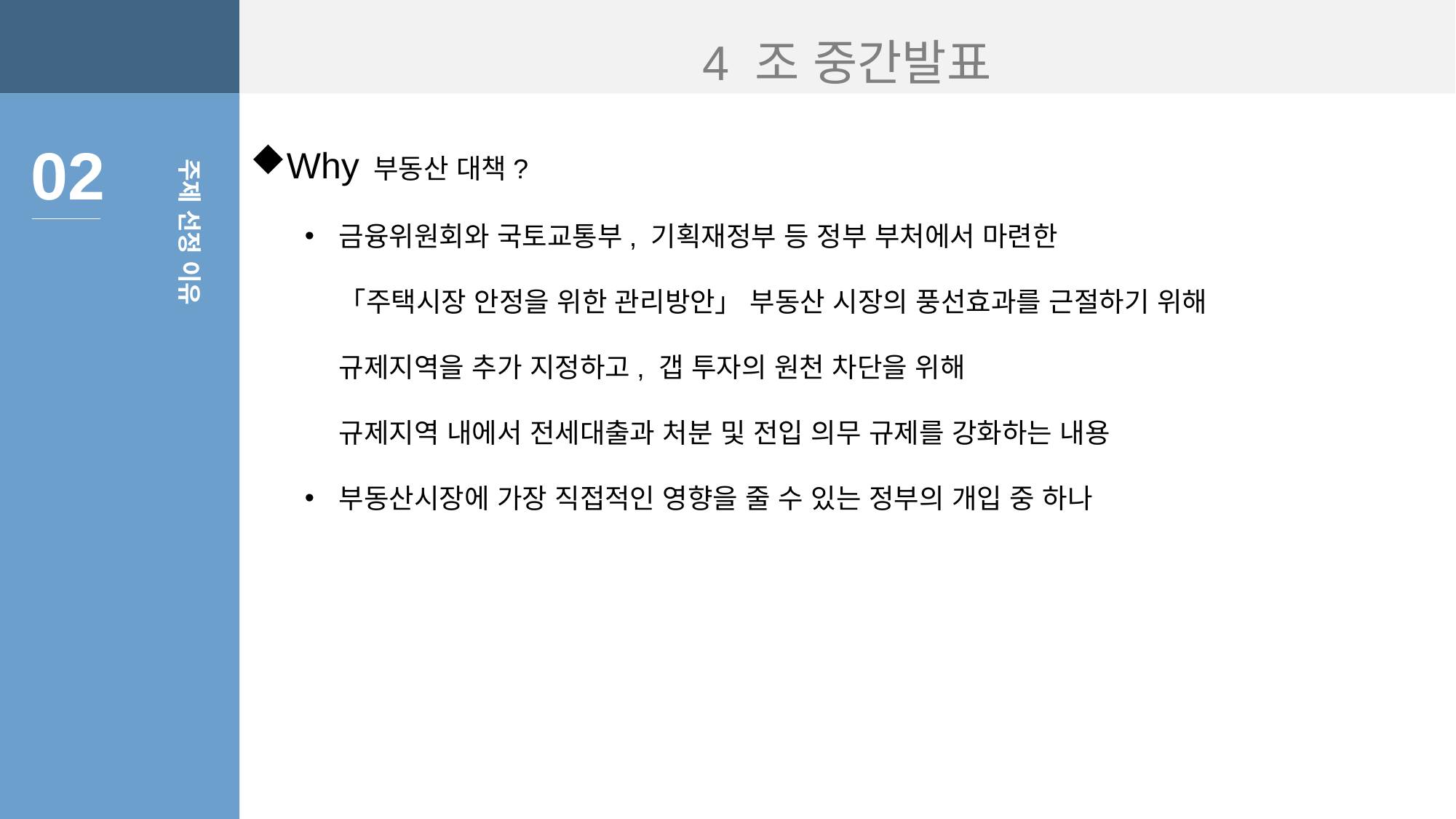

4 조 중간발표
주제 선정 이유

Why 부동산 대책?
금융위원회와 국토교통부, 기획재정부 등 정부 부처에서 마련한
「주택시장 안정을 위한 관리방안」 부동산 시장의 풍선효과를 근절하기 위해
규제지역을 추가 지정하고, 갭 투자의 원천 차단을 위해
규제지역 내에서 전세대출과 처분 및 전입 의무 규제를 강화하는 내용
부동산시장에 가장 직접적인 영향을 줄 수 있는 정부의 개입 중 하나

02